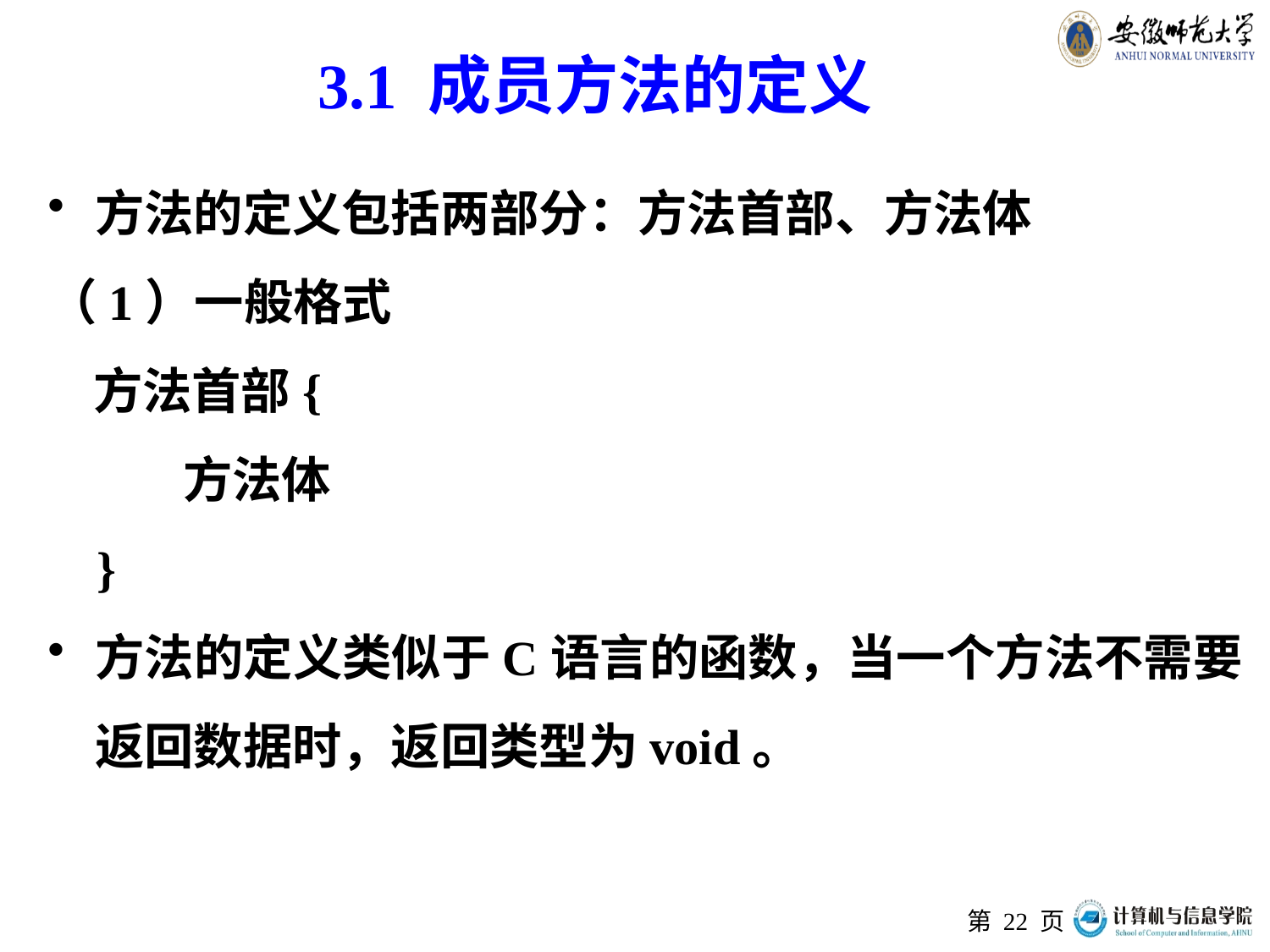

# 3.1 成员方法的定义
方法的定义包括两部分：方法首部、方法体
（1）一般格式
   方法首部{
           方法体
    }
方法的定义类似于C语言的函数，当一个方法不需要返回数据时，返回类型为void。
第 22 页